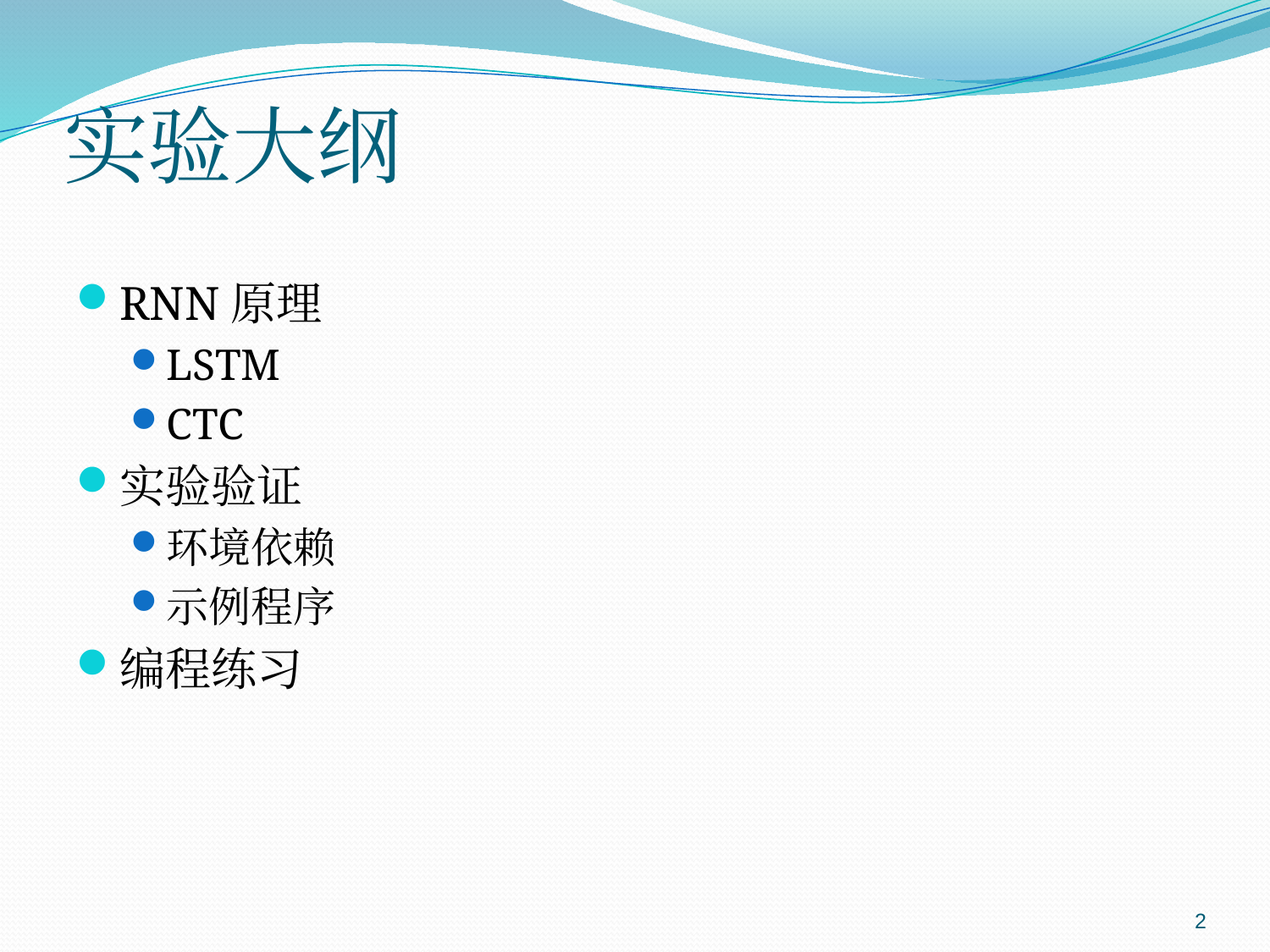

# 实验大纲
RNN原理
LSTM
CTC
实验验证
环境依赖
示例程序
编程练习
2